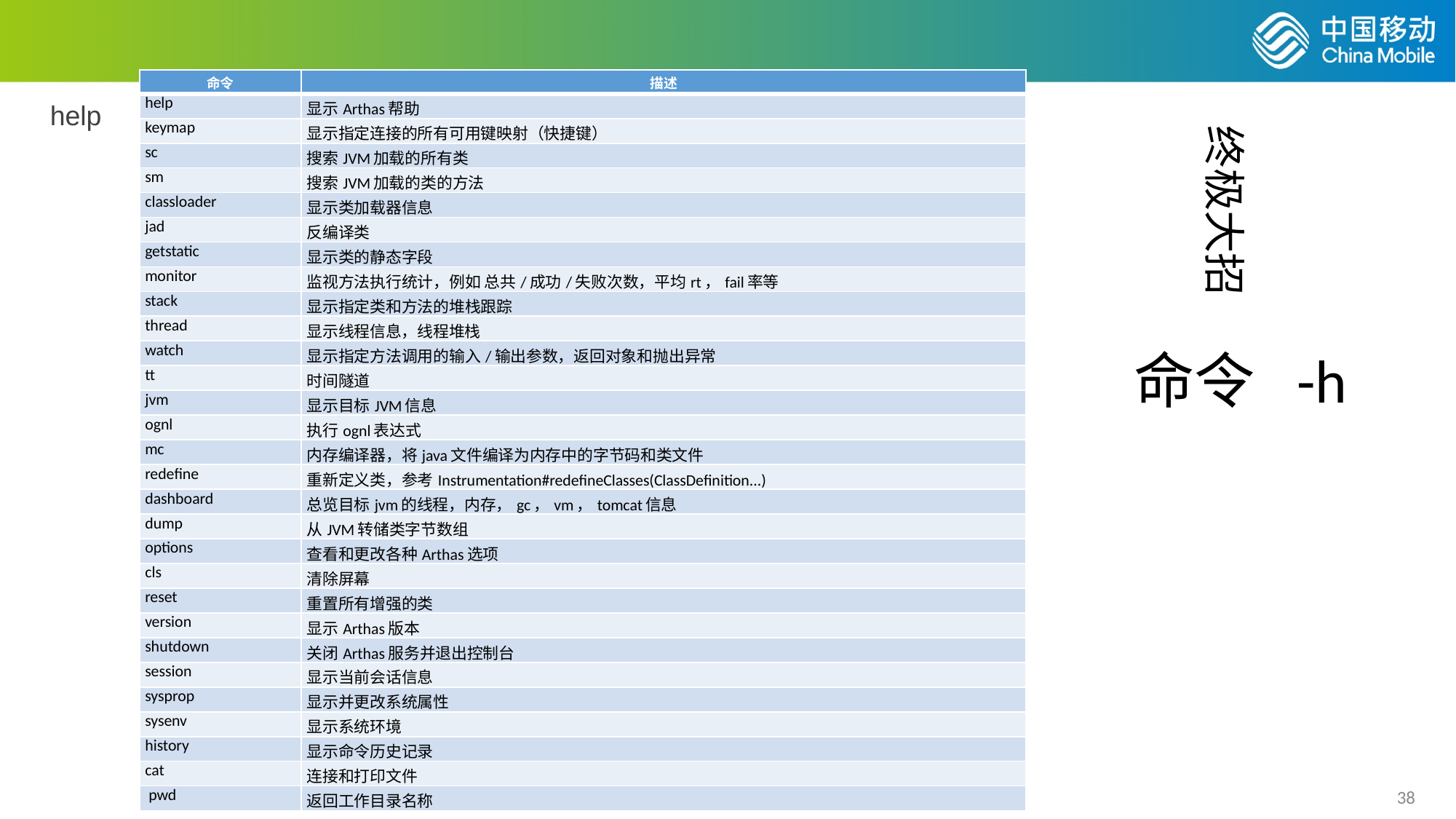

| 命令 | 描述 |
| --- | --- |
| help | 显示Arthas帮助 |
| keymap | 显示指定连接的所有可用键映射（快捷键） |
| sc | 搜索JVM加载的所有类 |
| sm | 搜索JVM加载的类的方法 |
| classloader | 显示类加载器信息 |
| jad | 反编译类 |
| getstatic | 显示类的静态字段 |
| monitor | 监视方法执行统计，例如 总共/成功/失败次数，平均rt，fail率等 |
| stack | 显示指定类和方法的堆栈跟踪 |
| thread | 显示线程信息，线程堆栈 |
| watch | 显示指定方法调用的输入/输出参数，返回对象和抛出异常 |
| tt | 时间隧道 |
| jvm | 显示目标JVM信息 |
| ognl | 执行ognl表达式 |
| mc | 内存编译器，将java文件编译为内存中的字节码和类文件 |
| redefine | 重新定义类，参考Instrumentation#redefineClasses(ClassDefinition...) |
| dashboard | 总览目标jvm的线程，内存，gc，vm，tomcat信息 |
| dump | 从JVM转储类字节数组 |
| options | 查看和更改各种Arthas选项 |
| cls | 清除屏幕 |
| reset | 重置所有增强的类 |
| version | 显示Arthas版本 |
| shutdown | 关闭Arthas服务并退出控制台 |
| session | 显示当前会话信息 |
| sysprop | 显示并更改系统属性 |
| sysenv | 显示系统环境 |
| history | 显示命令历史记录 |
| cat | 连接和打印文件 |
| pwd | 返回工作目录名称 |
help
终极大招
命令  -h